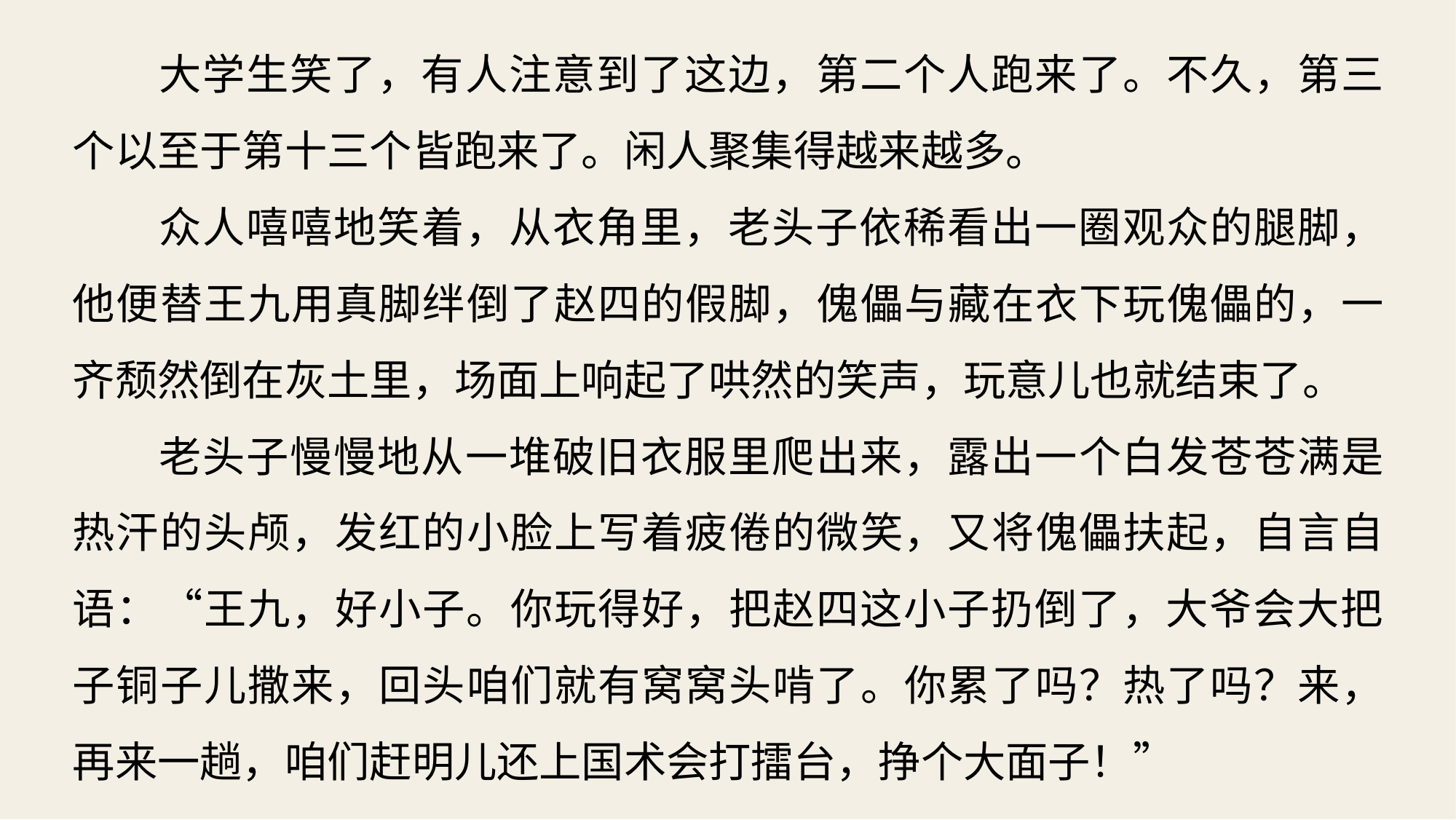

大学生笑了，有人注意到了这边，第二个人跑来了。不久，第三个以至于第十三个皆跑来了。闲人聚集得越来越多。
众人嘻嘻地笑着，从衣角里，老头子依稀看出一圈观众的腿脚，他便替王九用真脚绊倒了赵四的假脚，傀儡与藏在衣下玩傀儡的，一齐颓然倒在灰土里，场面上响起了哄然的笑声，玩意儿也就结束了。
老头子慢慢地从一堆破旧衣服里爬出来，露出一个白发苍苍满是热汗的头颅，发红的小脸上写着疲倦的微笑，又将傀儡扶起，自言自语：“王九，好小子。你玩得好，把赵四这小子扔倒了，大爷会大把子铜子儿撒来，回头咱们就有窝窝头啃了。你累了吗？热了吗？来，再来一趟，咱们赶明儿还上国术会打擂台，挣个大面子！”